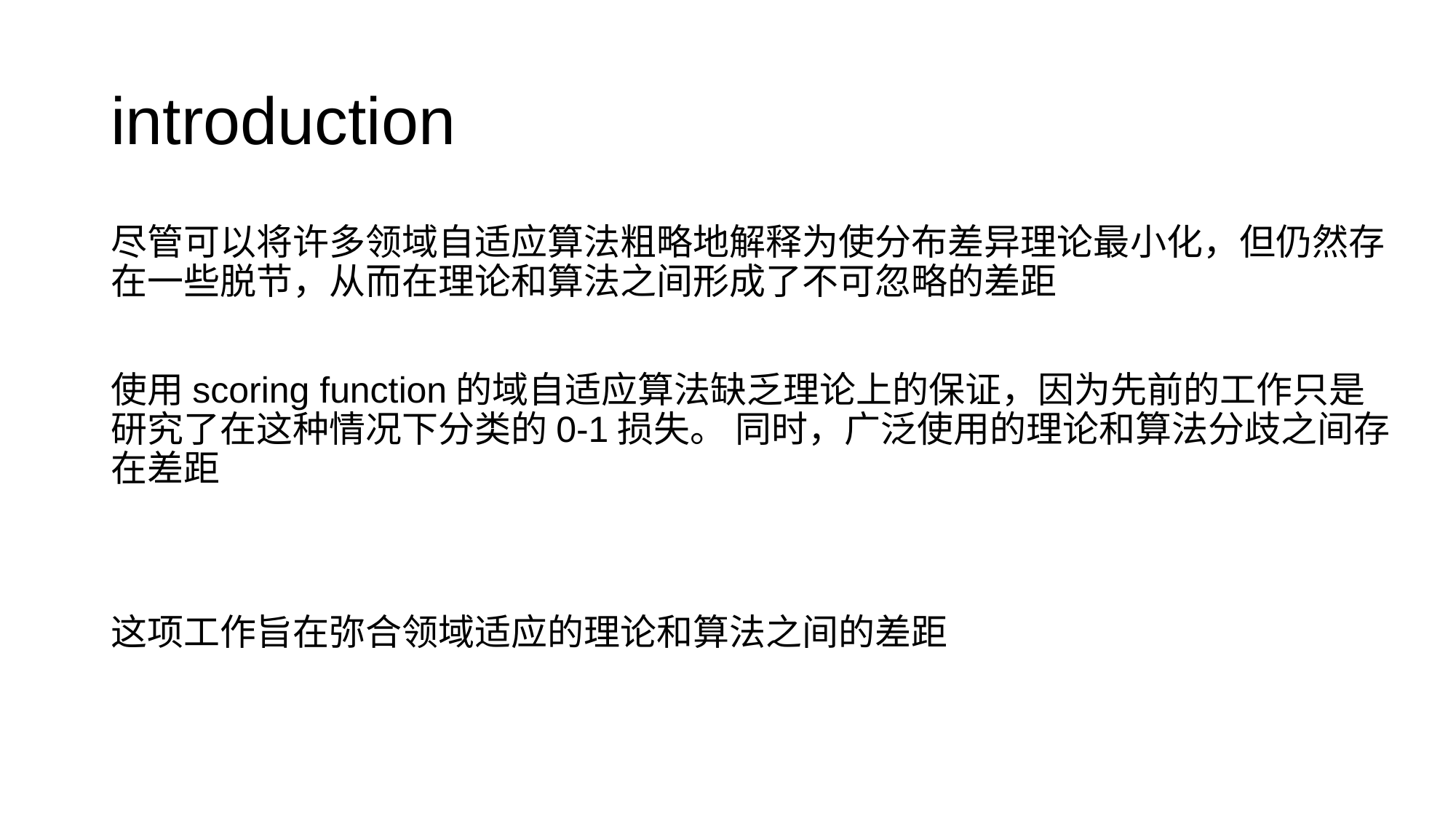

# introduction
尽管可以将许多领域自适应算法粗略地解释为使分布差异理论最小化，但仍然存在一些脱节，从而在理论和算法之间形成了不可忽略的差距

使用scoring function的域自适应算法缺乏理论上的保证，因为先前的工作只是研究了在这种情况下分类的0-1损失。 同时，广泛使用的理论和算法分歧之间存在差距

这项工作旨在弥合领域适应的理论和算法之间的差距